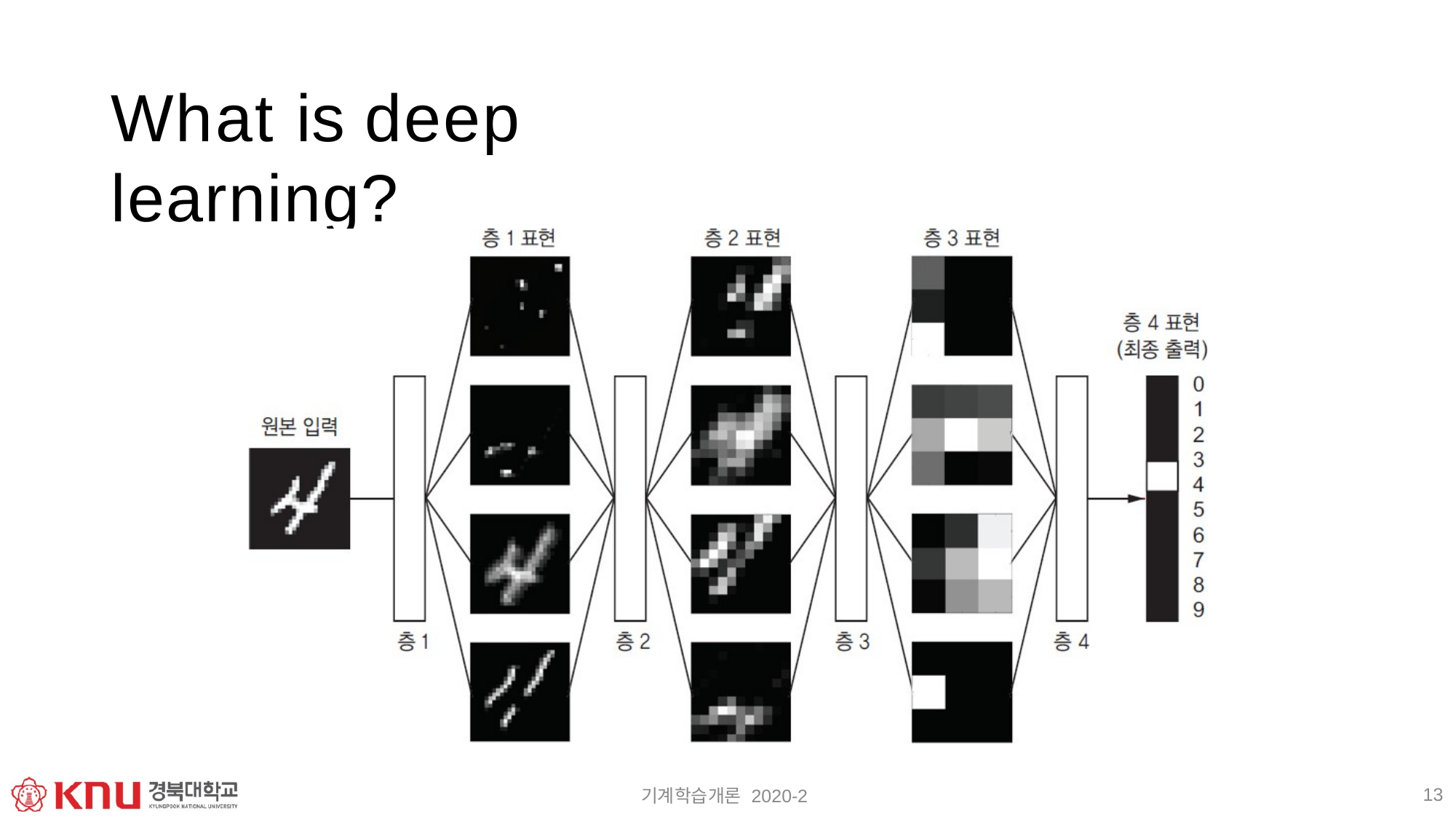

# What is deep learning?

13
기계학습개론 2020-2